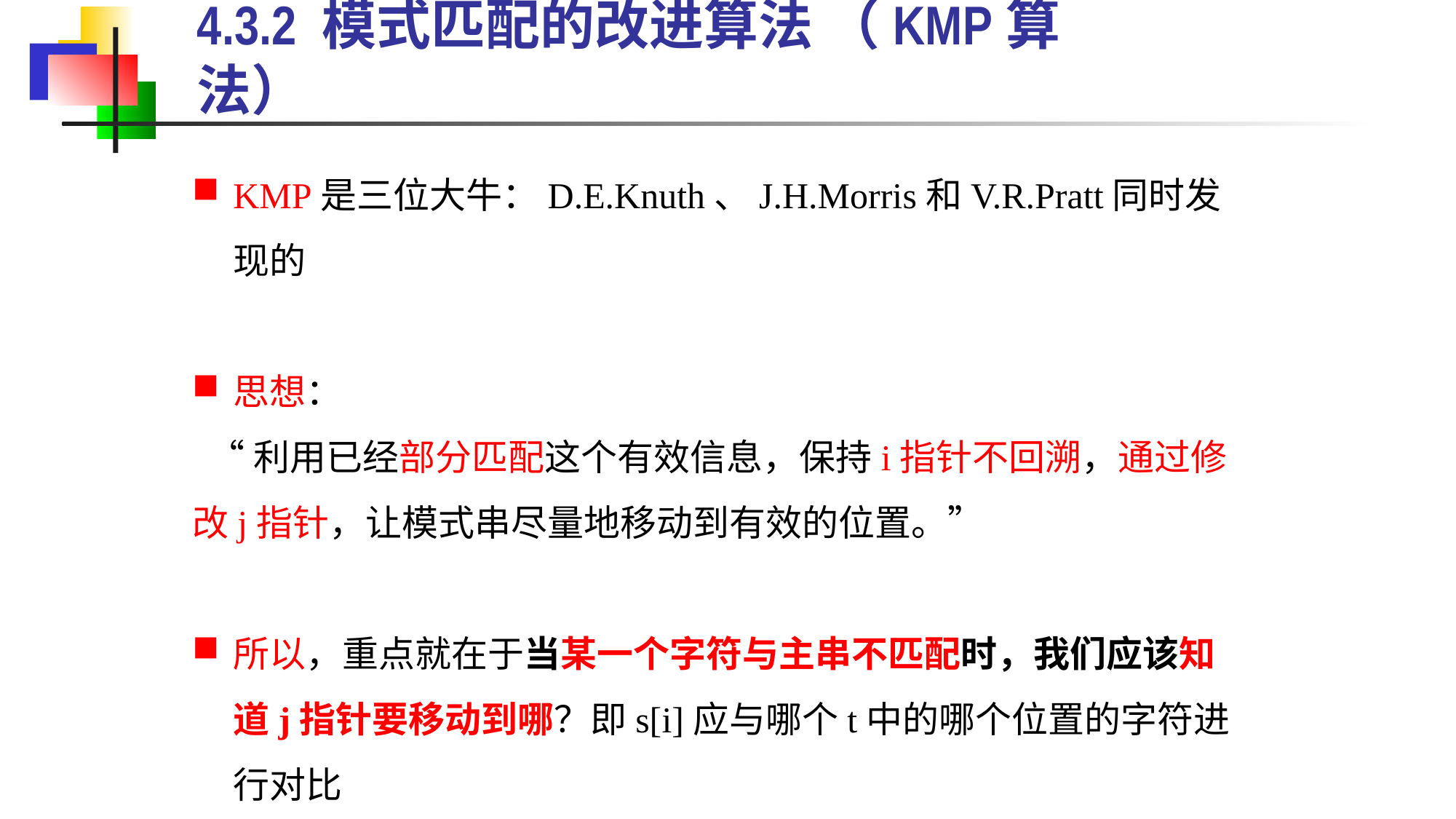

# 4.3.2 模式匹配的改进算法 （KMP算法）
KMP是三位大牛：D.E.Knuth、J.H.Morris和V.R.Pratt同时发现的

思想：
  “利用已经部分匹配这个有效信息，保持i指针不回溯，通过修改j指针，让模式串尽量地移动到有效的位置。”

所以，重点就在于当某一个字符与主串不匹配时，我们应该知道j指针要移动到哪？即s[i]应与哪个t中的哪个位置的字符进行对比